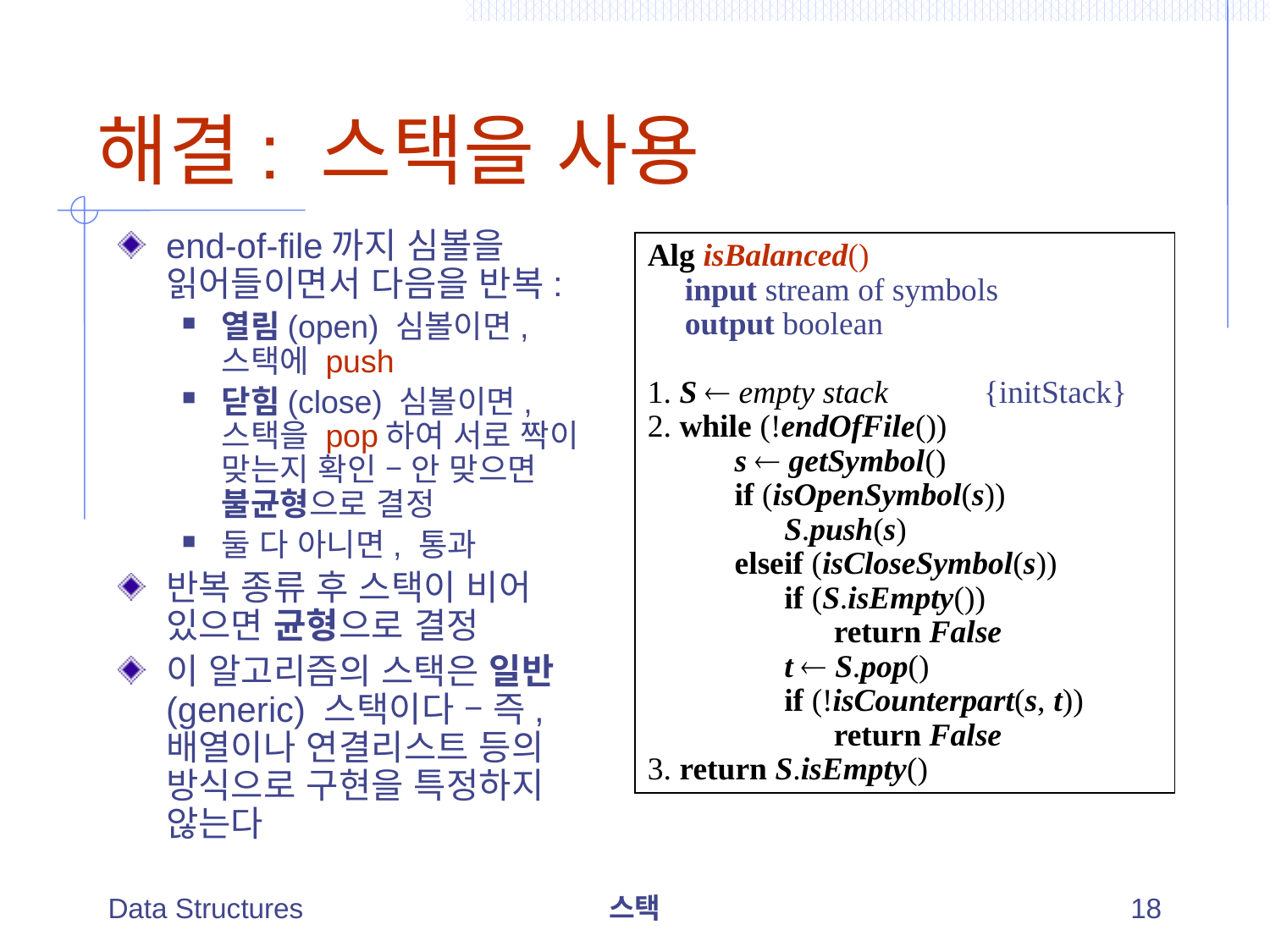

# 해결: 스택을 사용
end-of-file까지 심볼을 읽어들이면서 다음을 반복:
열림(open) 심볼이면, 스택에 push
닫힘(close) 심볼이면, 스택을 pop하여 서로 짝이 맞는지 확인 – 안 맞으면 불균형으로 결정
둘 다 아니면, 통과
반복 종류 후 스택이 비어 있으면 균형으로 결정
이 알고리즘의 스택은 일반(generic) 스택이다 – 즉, 배열이나 연결리스트 등의 방식으로 구현을 특정하지 않는다
Alg isBalanced()
	input stream of symbols
	output boolean

1. S ← empty stack		{initStack}
2. while (!endOfFile())
		s ← getSymbol()
		if (isOpenSymbol(s))
			S.push(s)
		elseif (isCloseSymbol(s))
			if (S.isEmpty())
				return False
			t ← S.pop()
			if (!isCounterpart(s, t))
				return False
3. return S.isEmpty()
Data Structures
스택
18